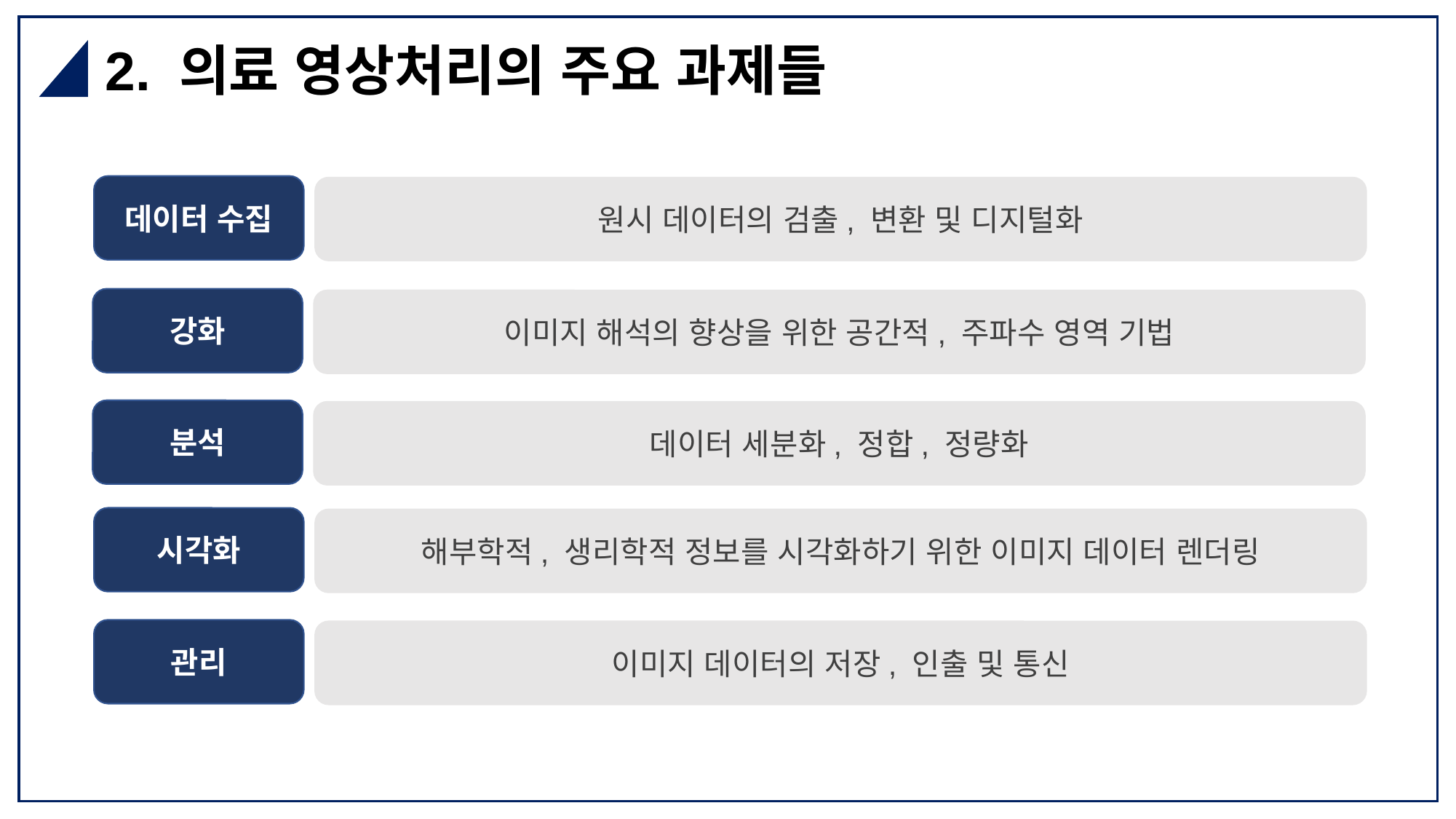

# 2. 의료 영상처리의 주요 과제들

데이터 수집
원시 데이터의 검출, 변환 및 디지털화
강화
이미지 해석의 향상을 위한 공간적, 주파수 영역 기법
분석
데이터 세분화, 정합, 정량화
시각화
해부학적, 생리학적 정보를 시각화하기 위한 이미지 데이터 렌더링
관리
이미지 데이터의 저장, 인출 및 통신